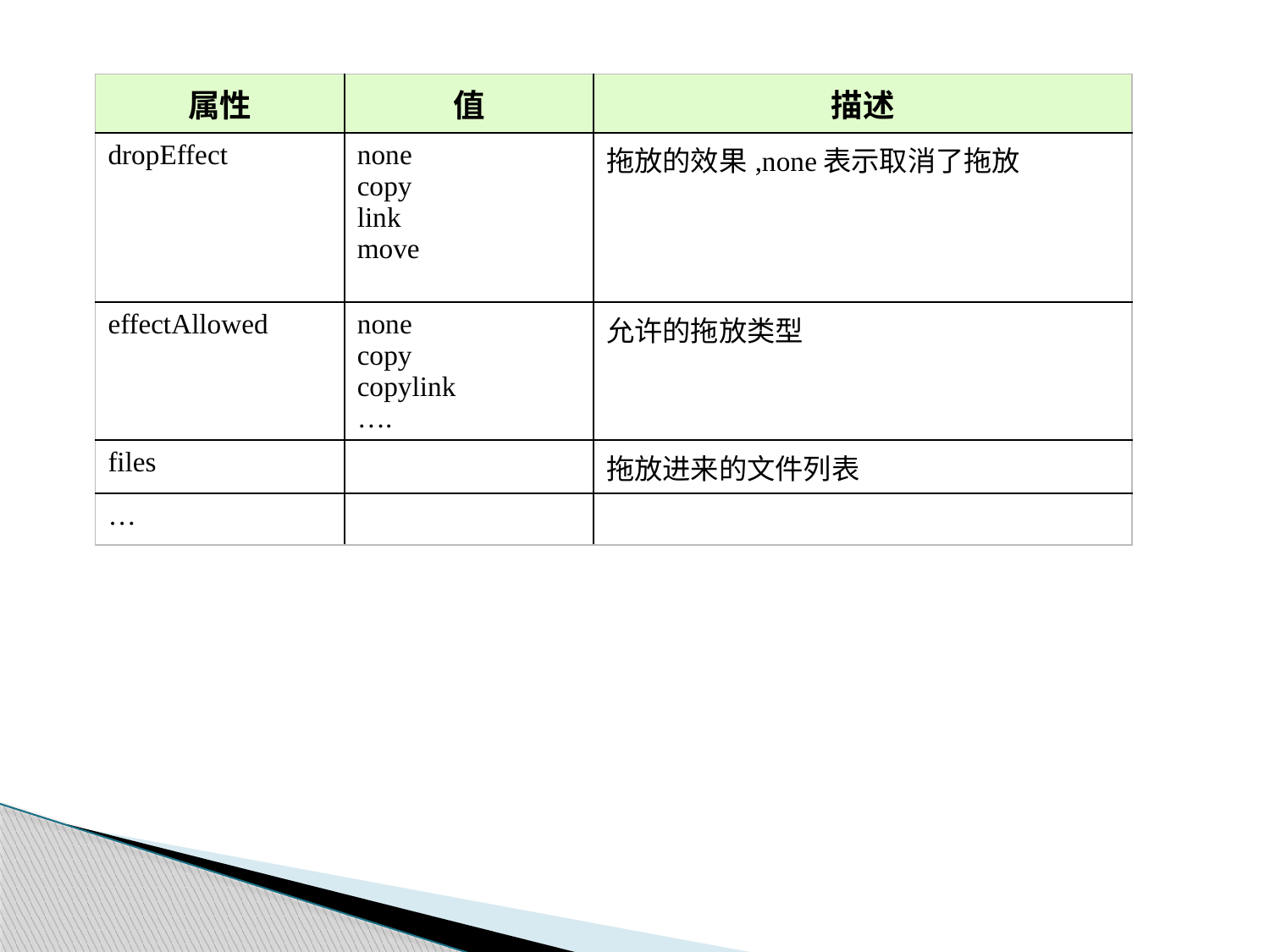

| 属性 | 值 | 描述 |
| --- | --- | --- |
| dropEffect | none copy link move | 拖放的效果,none表示取消了拖放 |
| effectAllowed | none copy copylink …. | 允许的拖放类型 |
| files |  | 拖放进来的文件列表 |
| … |  |  |